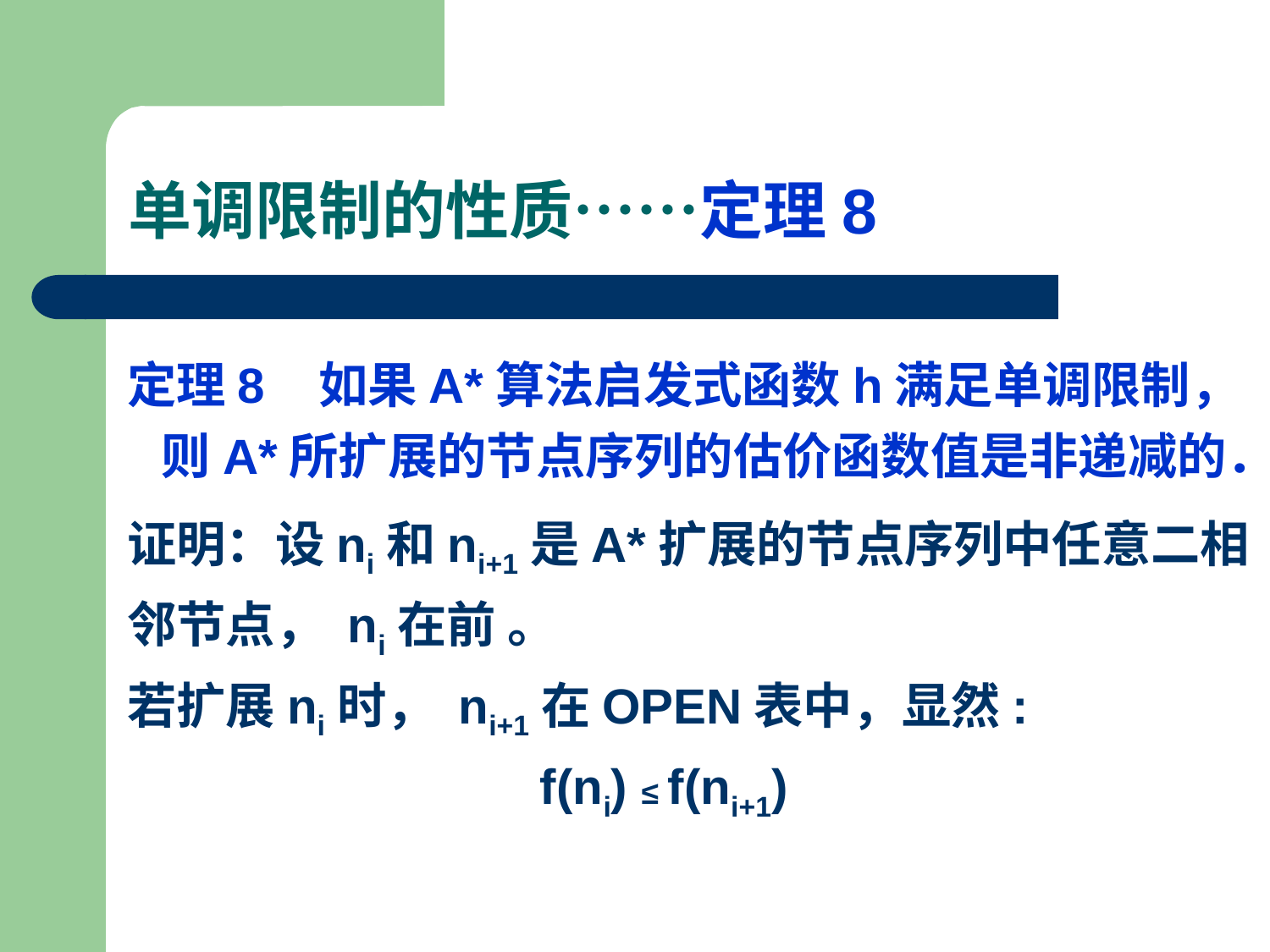

单调限制的性质……定理8
定理8   如果A*算法启发式函数h满足单调限制，
  则A*所扩展的节点序列的估价函数值是非递减的．
证明：设ni和ni+1是A*扩展的节点序列中任意二相邻节点， ni在前 。
若扩展ni时， ni+1在OPEN表中，显然:
                              f(ni) ≤ f(ni+1)
67